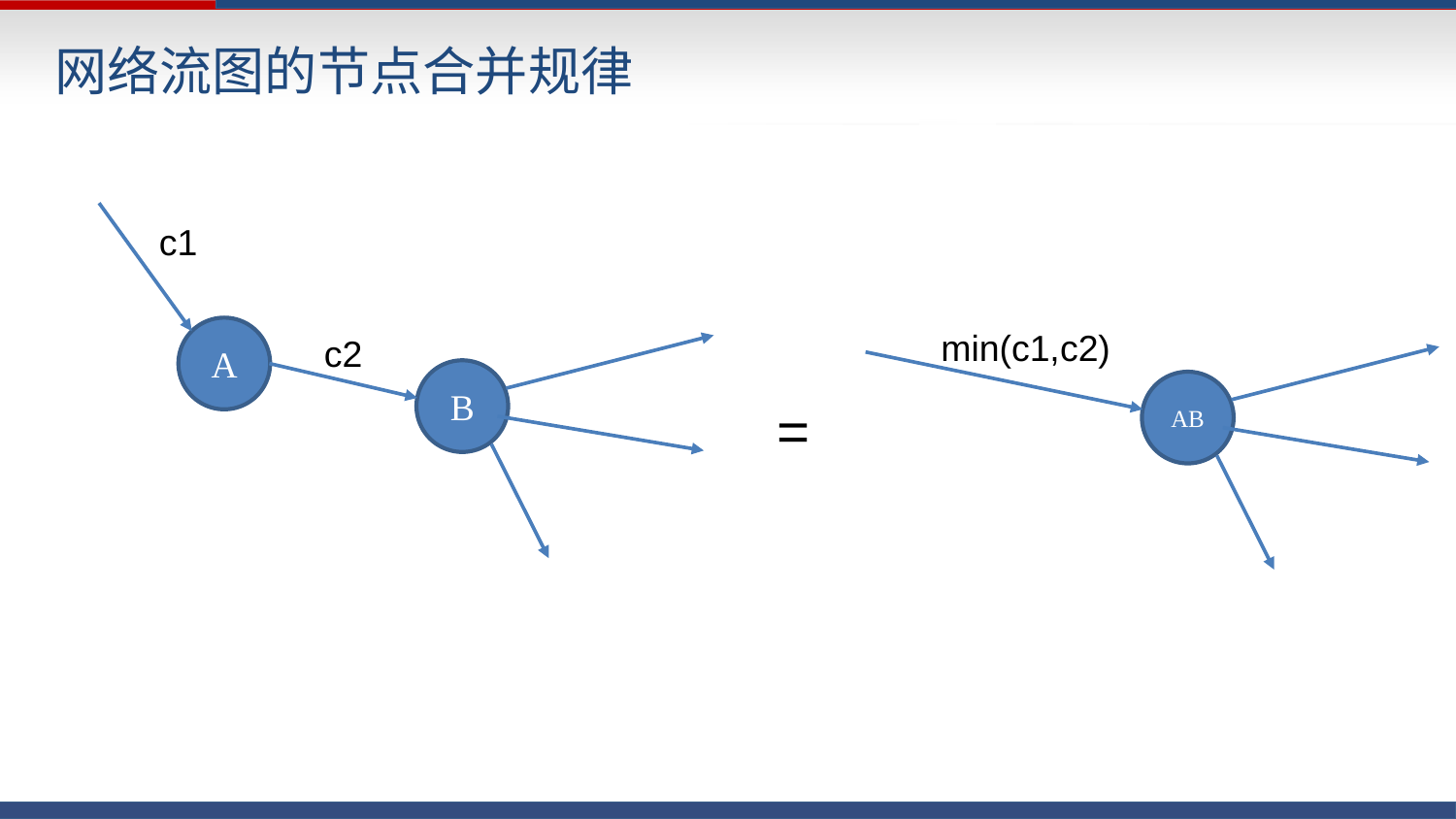

网络流图的节点合并规律
c1
A
min(c1,c2)
c2
B
AB
=